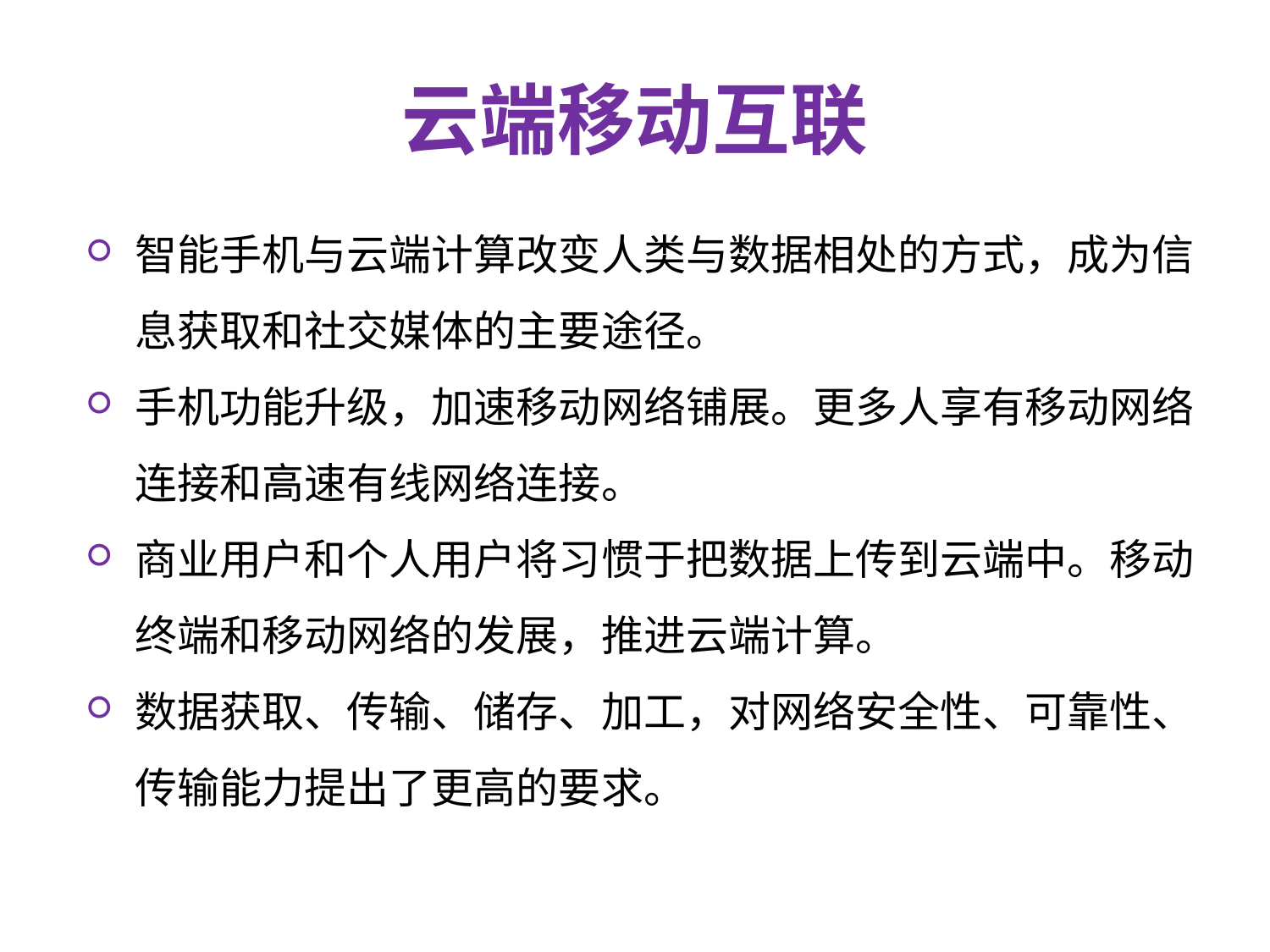

# 云端移动互联
智能手机与云端计算改变人类与数据相处的方式，成为信息获取和社交媒体的主要途径。
手机功能升级，加速移动网络铺展。更多人享有移动网络连接和高速有线网络连接。
商业用户和个人用户将习惯于把数据上传到云端中。移动终端和移动网络的发展，推进云端计算。
数据获取、传输、储存、加工，对网络安全性、可靠性、传输能力提出了更高的要求。